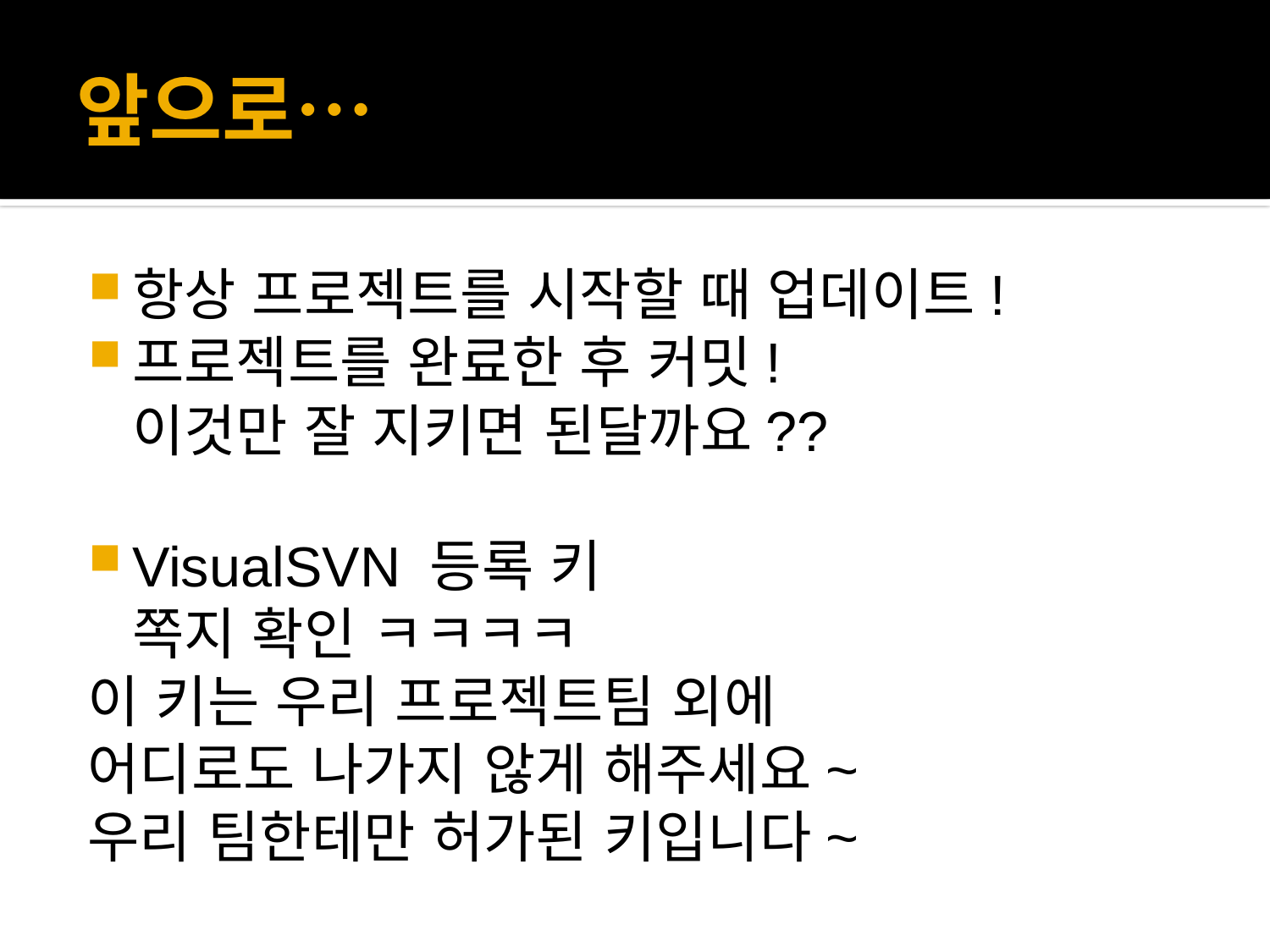

# 앞으로…
항상 프로젝트를 시작할 때 업데이트!
프로젝트를 완료한 후 커밋!
	이것만 잘 지키면 된달까요??

VisualSVN 등록 키
	쪽지 확인 ㅋㅋㅋㅋ
이 키는 우리 프로젝트팀 외에
어디로도 나가지 않게 해주세요~
우리 팀한테만 허가된 키입니다~